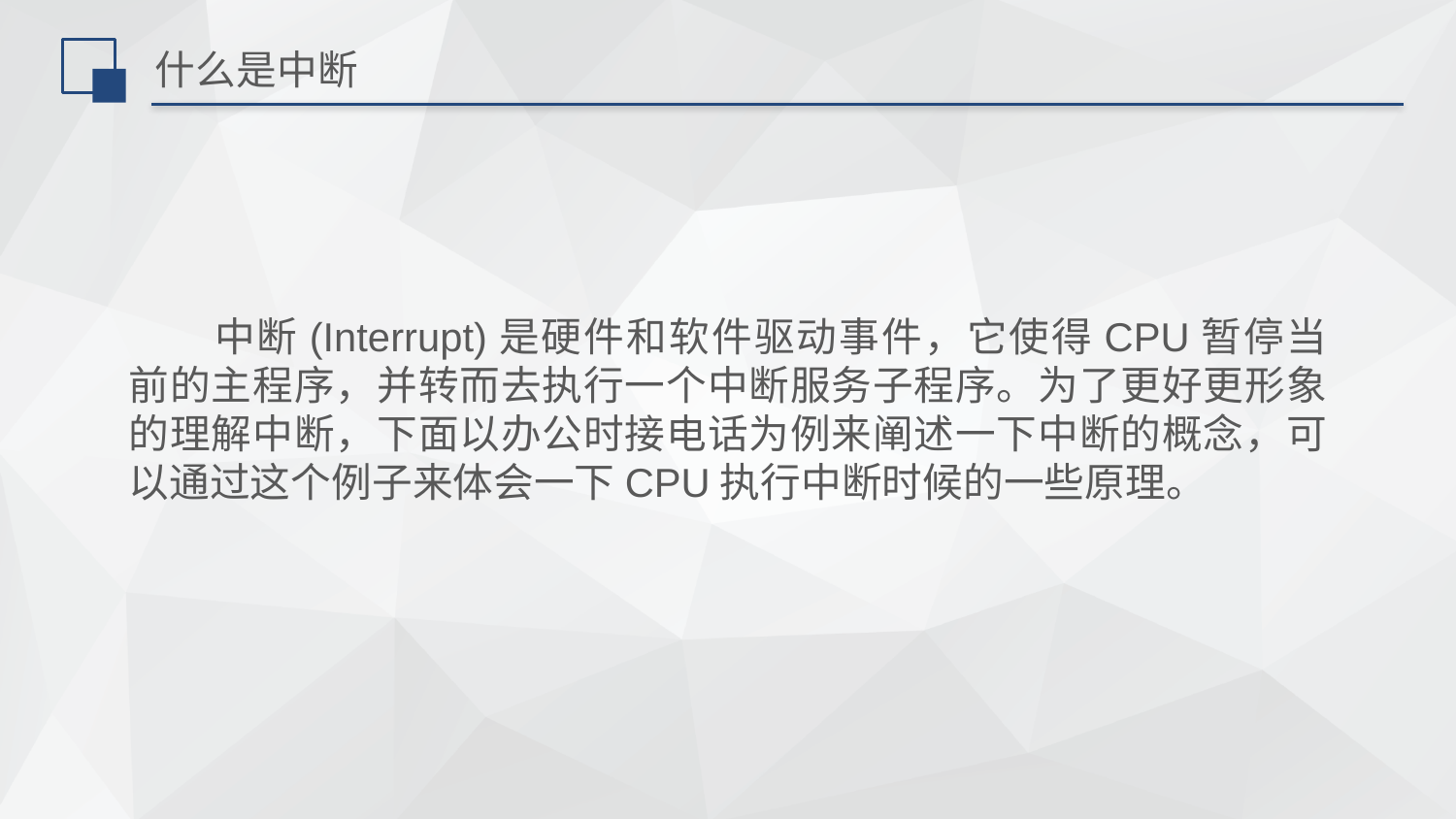

# 什么是中断
中断(Interrupt)是硬件和软件驱动事件，它使得CPU暂停当前的主程序，并转而去执行一个中断服务子程序。为了更好更形象的理解中断，下面以办公时接电话为例来阐述一下中断的概念，可以通过这个例子来体会一下CPU执行中断时候的一些原理。